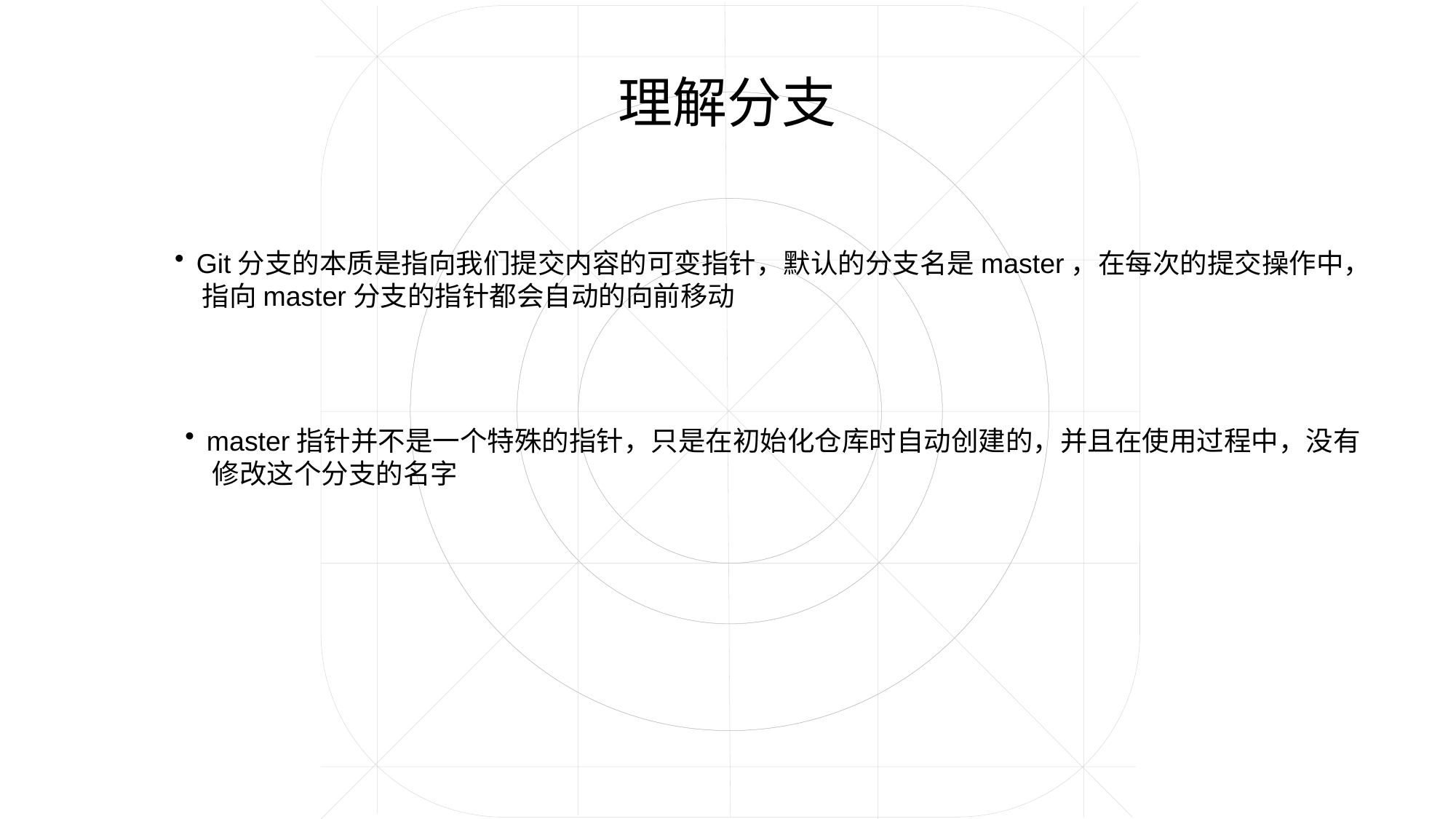

理解分支
Git分支的本质是指向我们提交内容的可变指针，默认的分支名是master，在每次的提交操作中，
指向master分支的指针都会自动的向前移动
master指针并不是一个特殊的指针，只是在初始化仓库时自动创建的，并且在使用过程中，没有
修改这个分支的名字